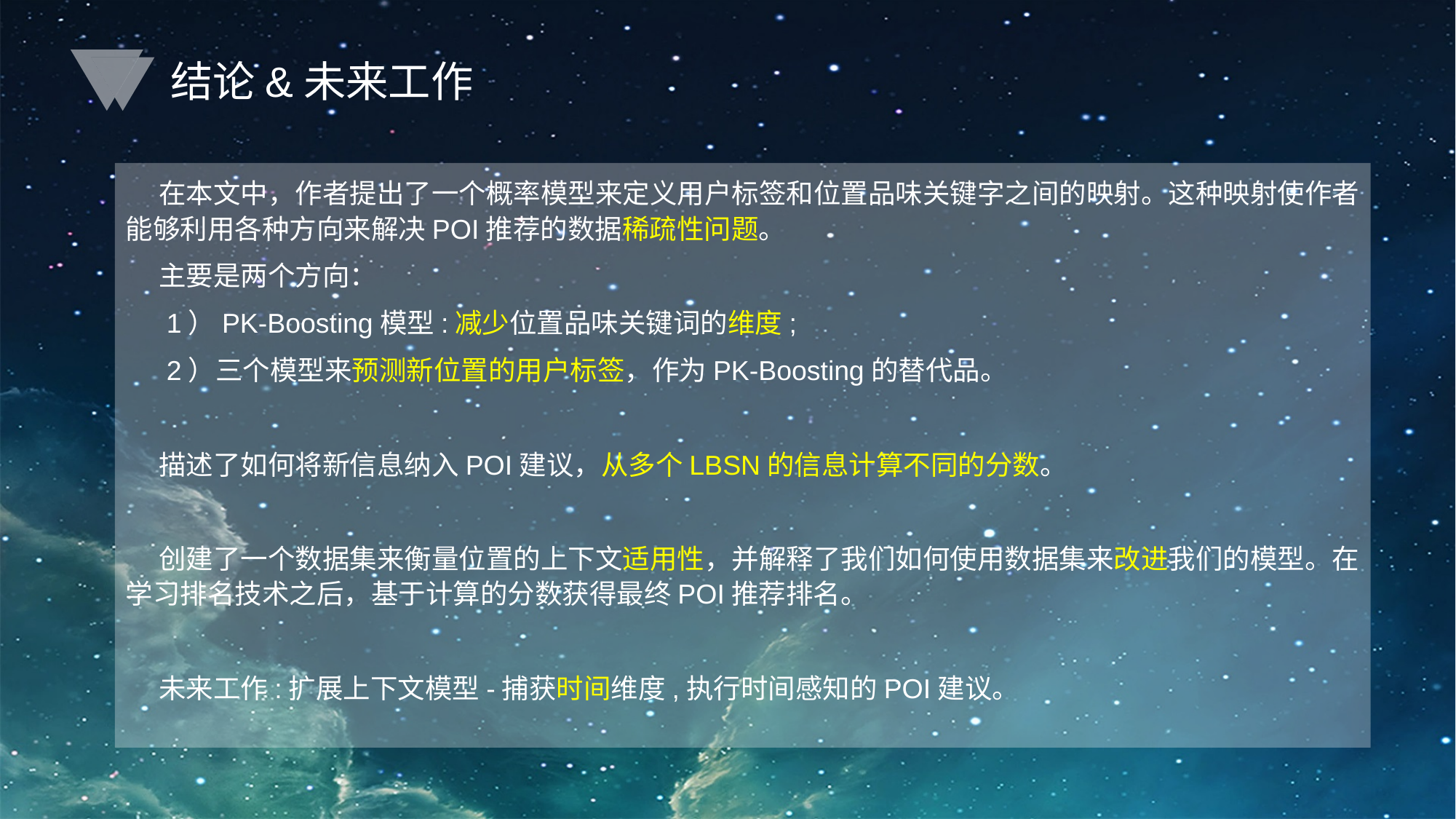

结论&未来工作

在本文中，作者提出了一个概率模型来定义用户标签和位置品味关键字之间的映射。这种映射使作者能够利用各种方向来解决POI推荐的数据稀疏性问题。
主要是两个方向：
 1）PK-Boosting模型:减少位置品味关键词的维度;
 2）三个模型来预测新位置的用户标签，作为PK-Boosting的替代品。

描述了如何将新信息纳入POI建议，从多个LBSN的信息计算不同的分数。

创建了一个数据集来衡量位置的上下文适用性，并解释了我们如何使用数据集来改进我们的模型。在学习排名技术之后，基于计算的分数获得最终POI推荐排名。

未来工作:扩展上下文模型-捕获时间维度,执行时间感知的POI建议。